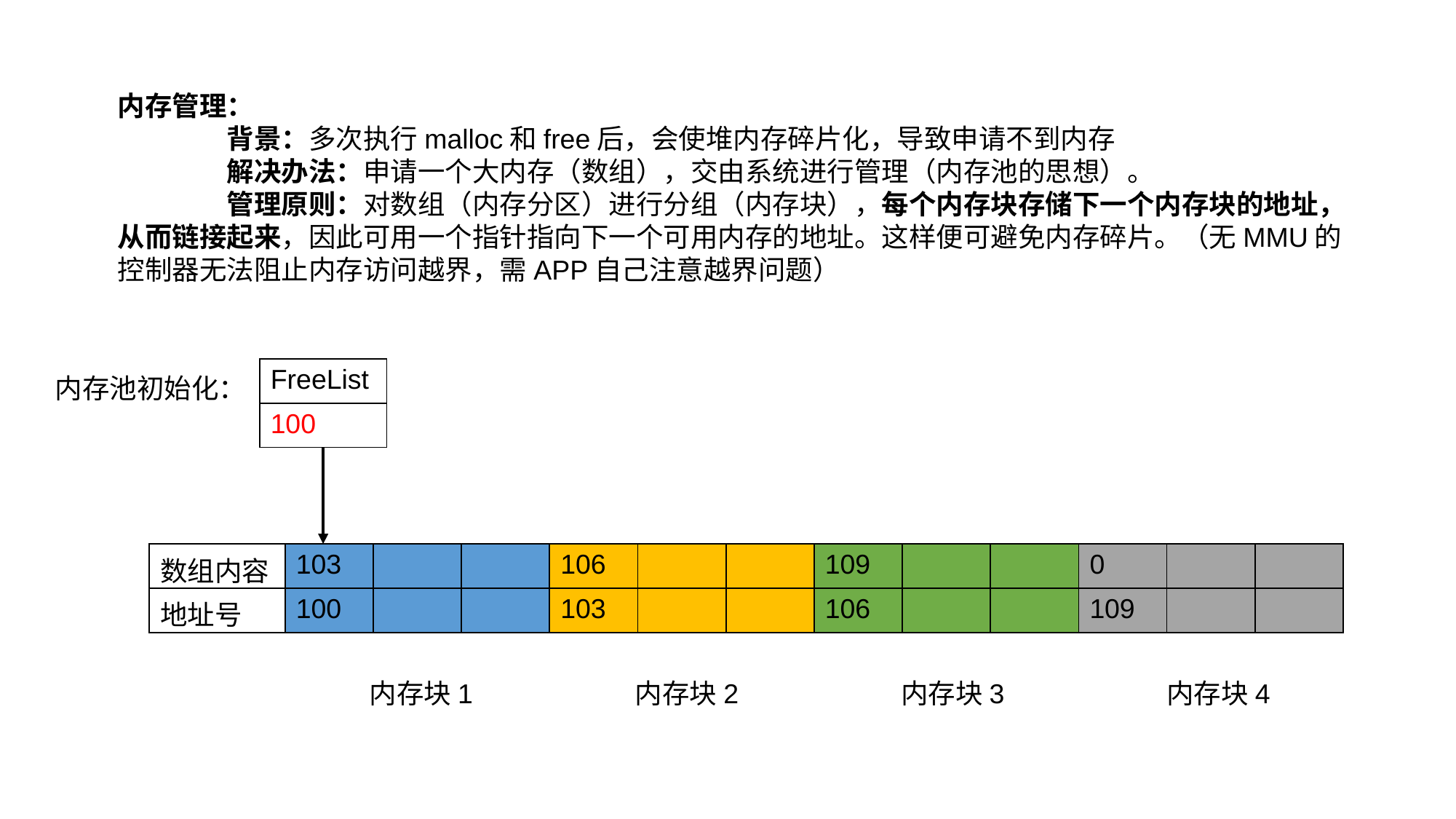

内存管理：
	背景：多次执行malloc和free后，会使堆内存碎片化，导致申请不到内存
	解决办法：申请一个大内存（数组），交由系统进行管理（内存池的思想）。
	管理原则：对数组（内存分区）进行分组（内存块），每个内存块存储下一个内存块的地址，从而链接起来，因此可用一个指针指向下一个可用内存的地址。这样便可避免内存碎片。（无MMU的控制器无法阻止内存访问越界，需APP自己注意越界问题）
| FreeList |
| --- |
| 100 |
内存池初始化：
| 数组内容 | 103 |  |  | 106 |  |  | 109 |  |  | 0 |  |  |
| --- | --- | --- | --- | --- | --- | --- | --- | --- | --- | --- | --- | --- |
| 地址号 | 100 |  |  | 103 |  |  | 106 |  |  | 109 |  |  |
内存块1
内存块2
内存块3
内存块4